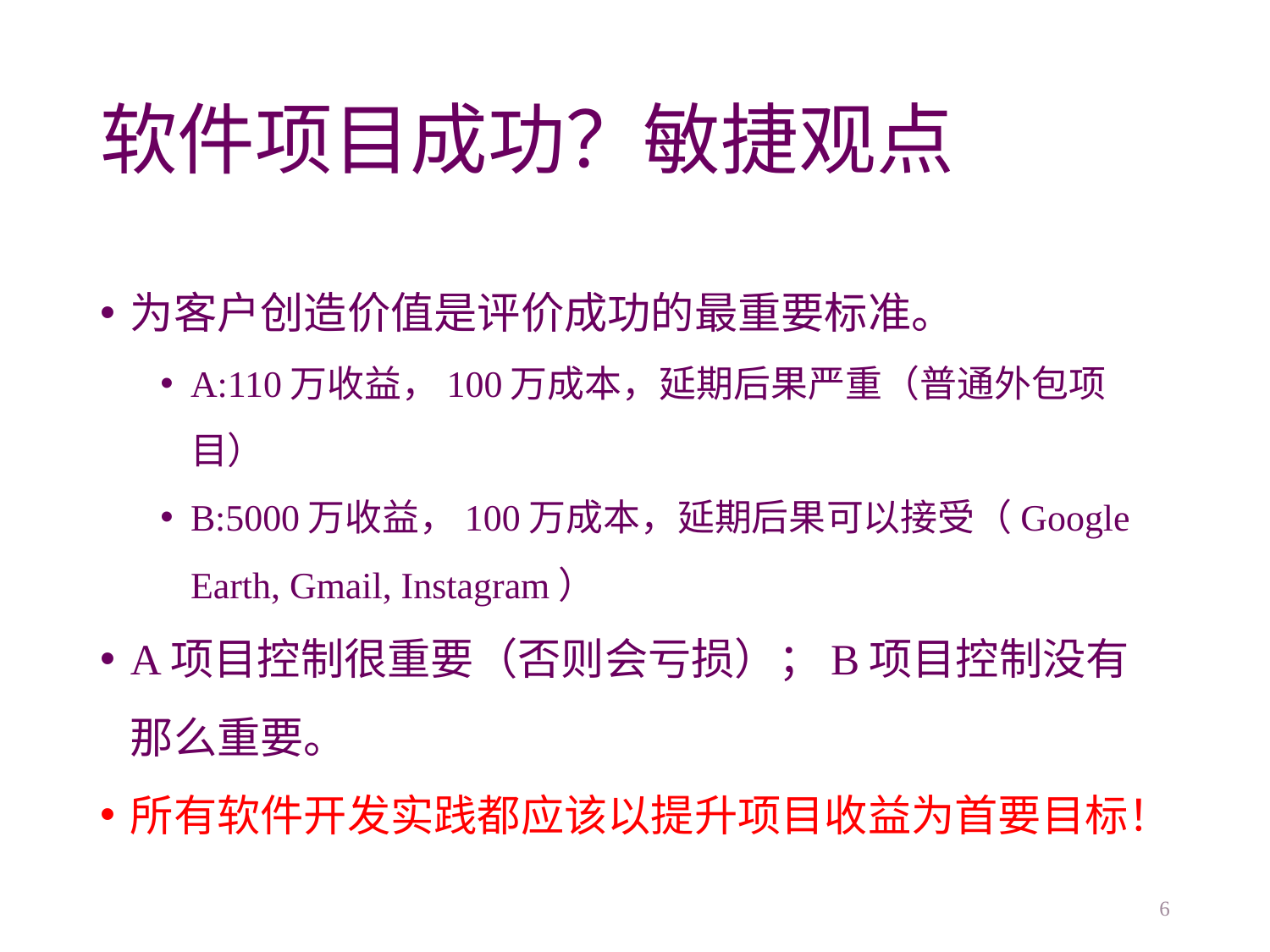

# 软件项目成功？敏捷观点
为客户创造价值是评价成功的最重要标准。
A:110万收益，100万成本，延期后果严重（普通外包项目）
B:5000万收益，100万成本，延期后果可以接受（Google Earth, Gmail, Instagram）
A项目控制很重要（否则会亏损）；B项目控制没有那么重要。
所有软件开发实践都应该以提升项目收益为首要目标！

6